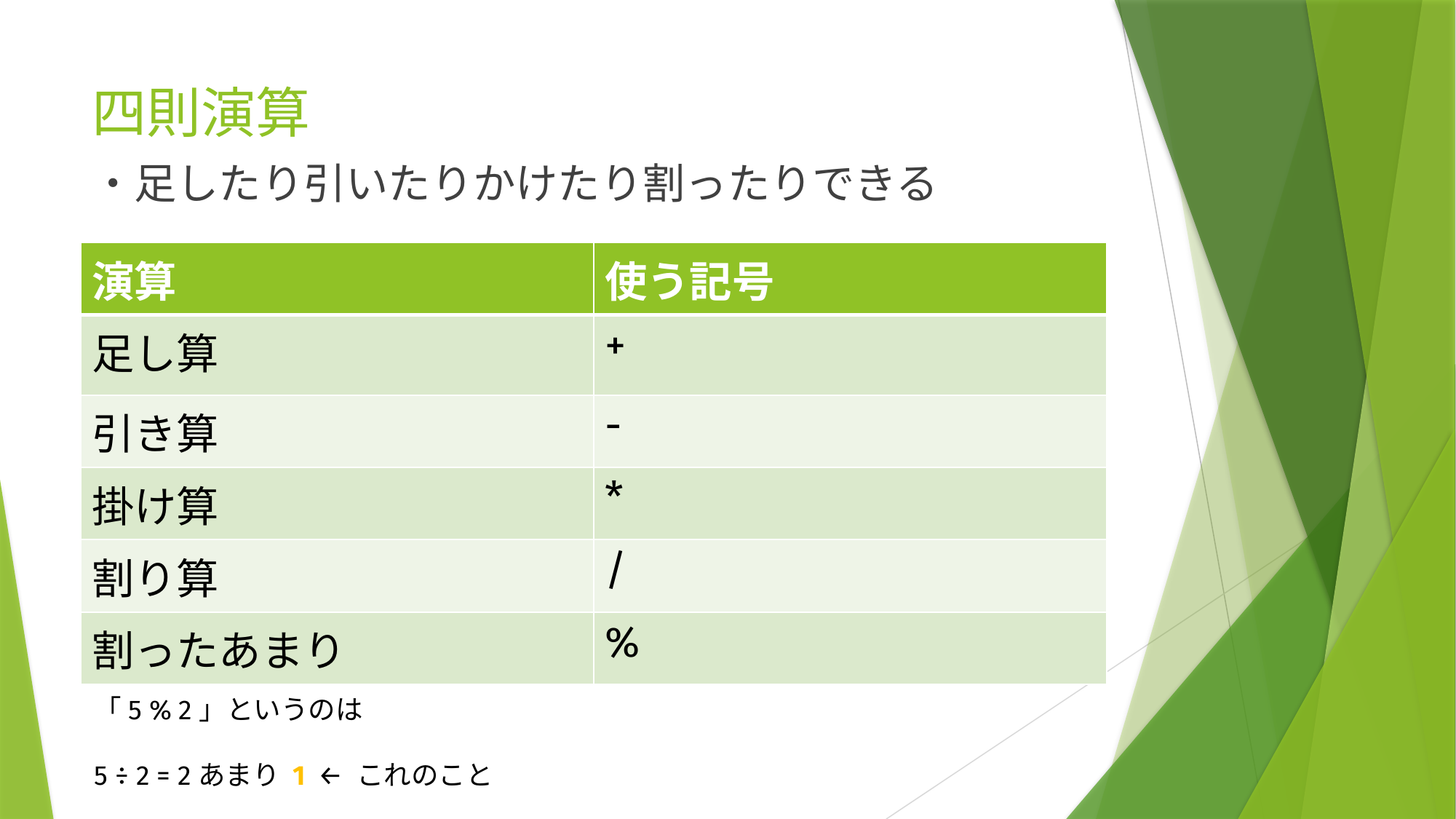

# 四則演算
・足したり引いたりかけたり割ったりできる
| 演算​ | 使う記号​ |
| --- | --- |
| 足し算​ | +​ |
| 引き算​ | -​ |
| 掛け算​ | \*​ |
| 割り算​ | /​ |
| 割ったあまり​ | %​ |
「5 % 2」というのは

5 ÷ 2 = 2あまり 1  ← これのこと